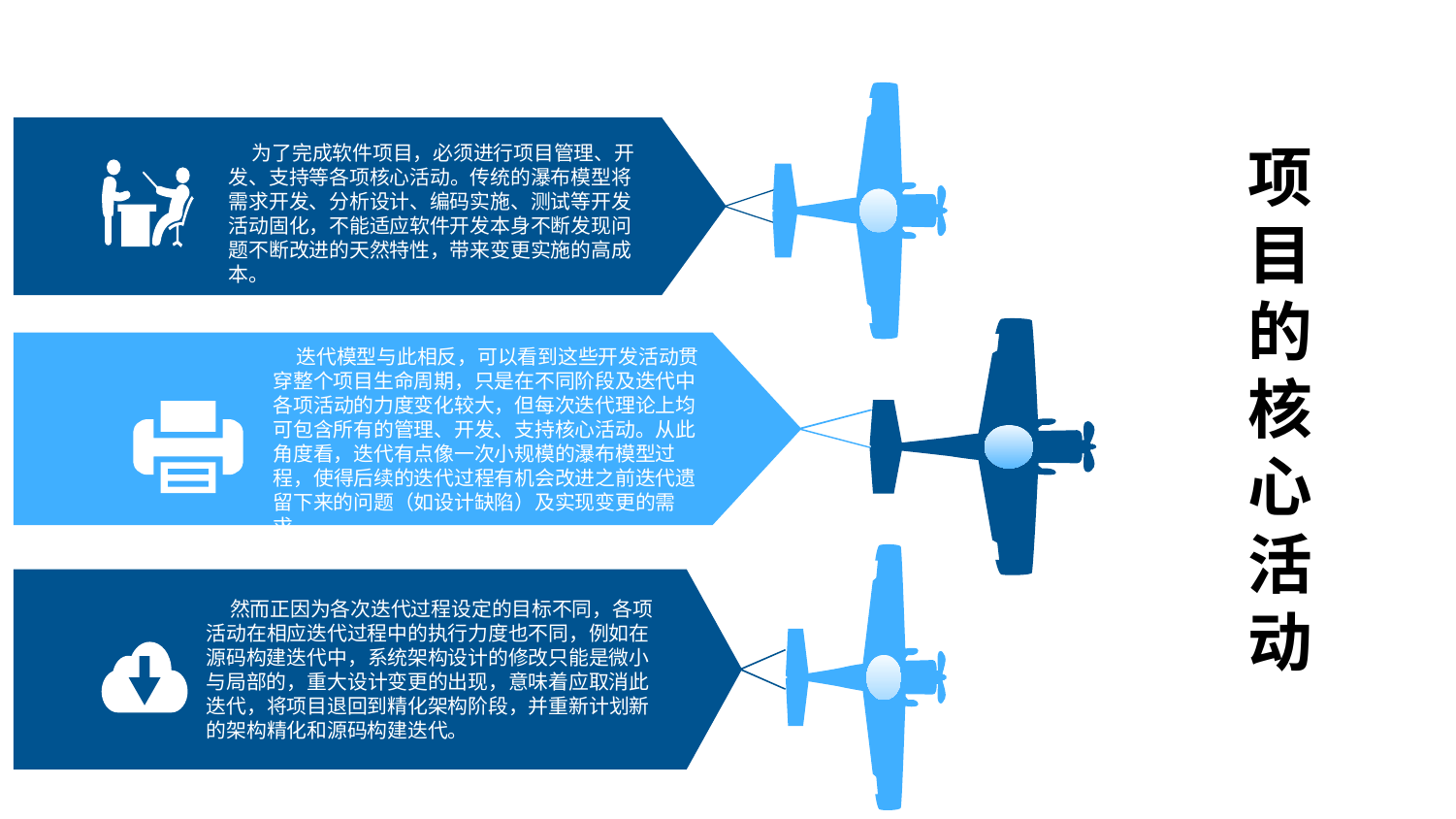

为了完成软件项目，必须进行项目管理、开发、支持等各项核心活动。传统的瀑布模型将需求开发、分析设计、编码实施、测试等开发活动固化，不能适应软件开发本身不断发现问题不断改进的天然特性，带来变更实施的高成本。

项
目
的
核
心
活
动

    迭代模型与此相反，可以看到这些开发活动贯穿整个项目生命周期，只是在不同阶段及迭代中各项活动的力度变化较大，但每次迭代理论上均可包含所有的管理、开发、支持核心活动。从此角度看，迭代有点像一次小规模的瀑布模型过程，使得后续的迭代过程有机会改进之前迭代遗留下来的问题（如设计缺陷）及实现变更的需求。

    然而正因为各次迭代过程设定的目标不同，各项活动在相应迭代过程中的执行力度也不同，例如在源码构建迭代中，系统架构设计的修改只能是微小与局部的，重大设计变更的出现，意味着应取消此迭代，将项目退回到精化架构阶段，并重新计划新的架构精化和源码构建迭代。